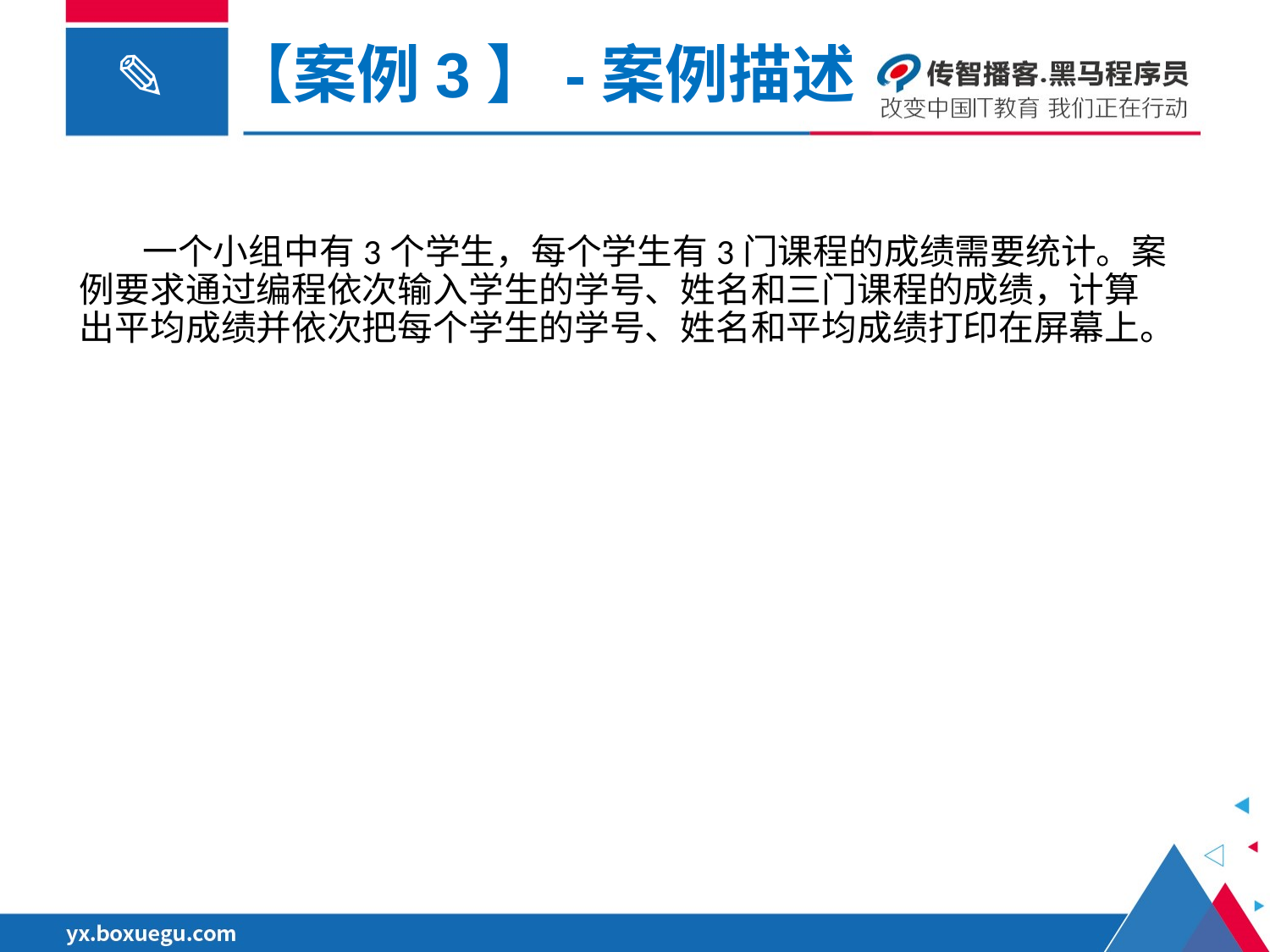

【案例3】-案例描述
       一个小组中有3个学生，每个学生有3门课程的成绩需要统计。案例要求通过编程依次输入学生的学号、姓名和三门课程的成绩，计算出平均成绩并依次把每个学生的学号、姓名和平均成绩打印在屏幕上。